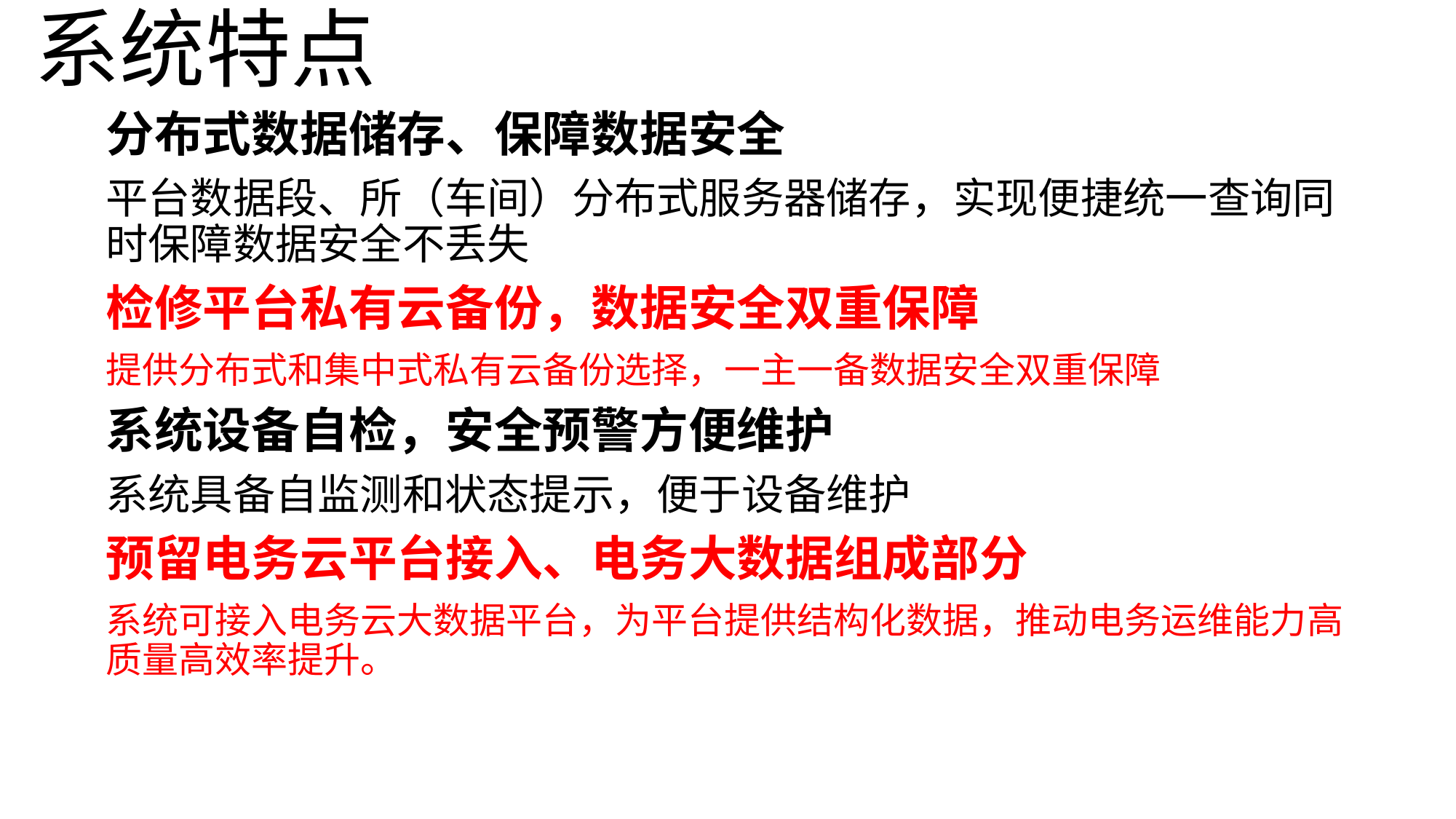

# 系统特点
分布式数据储存、保障数据安全
平台数据段、所（车间）分布式服务器储存，实现便捷统一查询同时保障数据安全不丢失
检修平台私有云备份，数据安全双重保障
提供分布式和集中式私有云备份选择，一主一备数据安全双重保障
系统设备自检，安全预警方便维护
系统具备自监测和状态提示，便于设备维护
预留电务云平台接入、电务大数据组成部分
系统可接入电务云大数据平台，为平台提供结构化数据，推动电务运维能力高质量高效率提升。